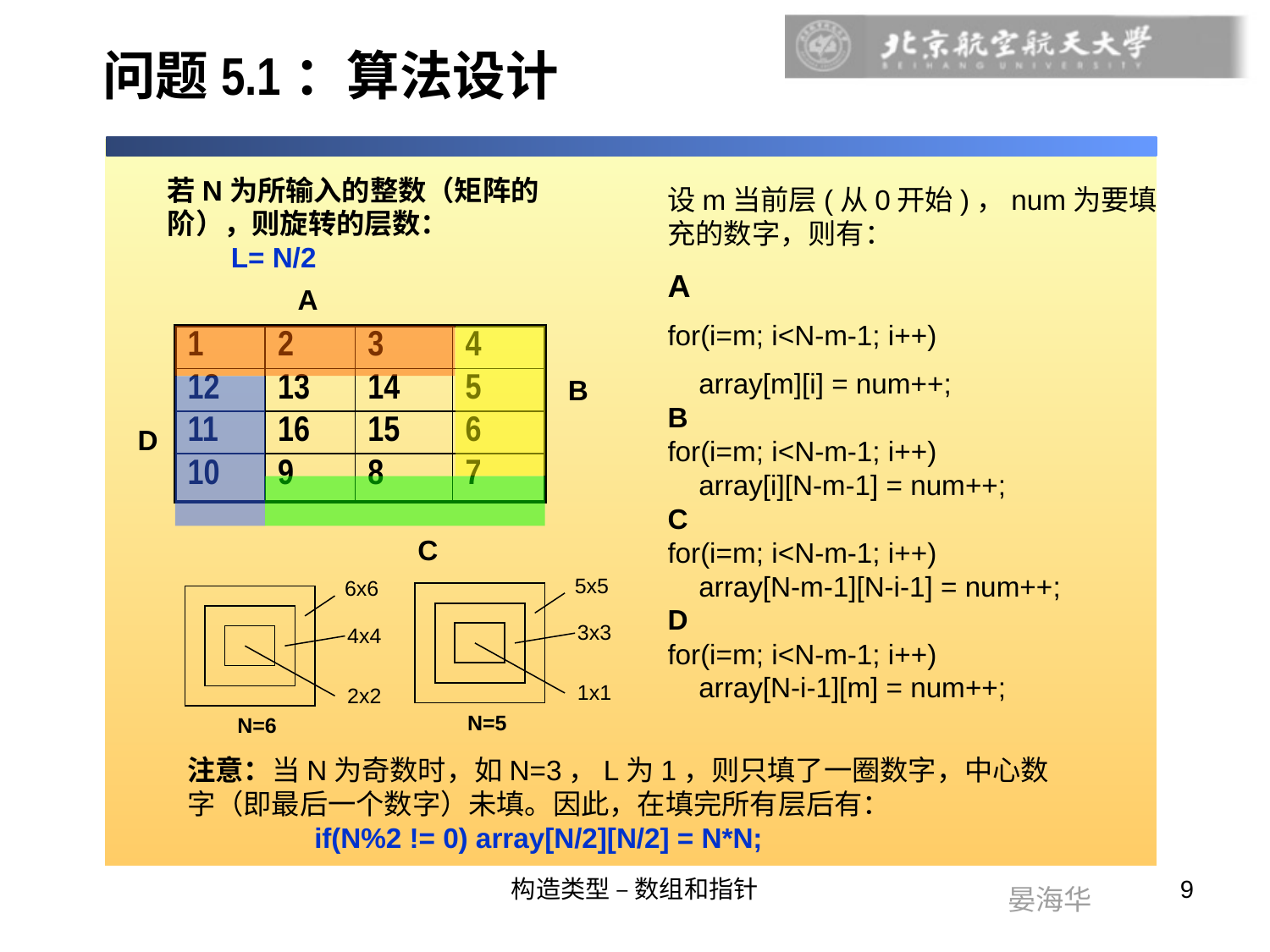

# 问题5.1：算法设计
若N为所输入的整数（矩阵的阶），则旋转的层数：
L= N/2
设m当前层(从0开始)，num为要填充的数字，则有：
A
for(i=m; i<N-m-1; i++)
    array[m][i] = num++;
B
for(i=m; i<N-m-1; i++)
    array[i][N-m-1] = num++;
C
for(i=m; i<N-m-1; i++)
    array[N-m-1][N-i-1] = num++;
D
for(i=m; i<N-m-1; i++)
    array[N-i-1][m] = num++;

A

| 1 | 2 | 3 | 4 |
| --- | --- | --- | --- |
| 12 | 13 | 14 | 5 |
| 11 | 16 | 15 | 6 |
| 10 | 9 | 8 | 7 |

B

D

C
5x5

3x3

1x1
N=5
6x6

4x4

2x2
N=6
注意：当N为奇数时，如N=3，L为1，则只填了一圈数字，中心数字（即最后一个数字）未填。因此，在填完所有层后有：
	if(N%2 != 0) array[N/2][N/2] = N*N;
构造类型 – 数组和指针
9